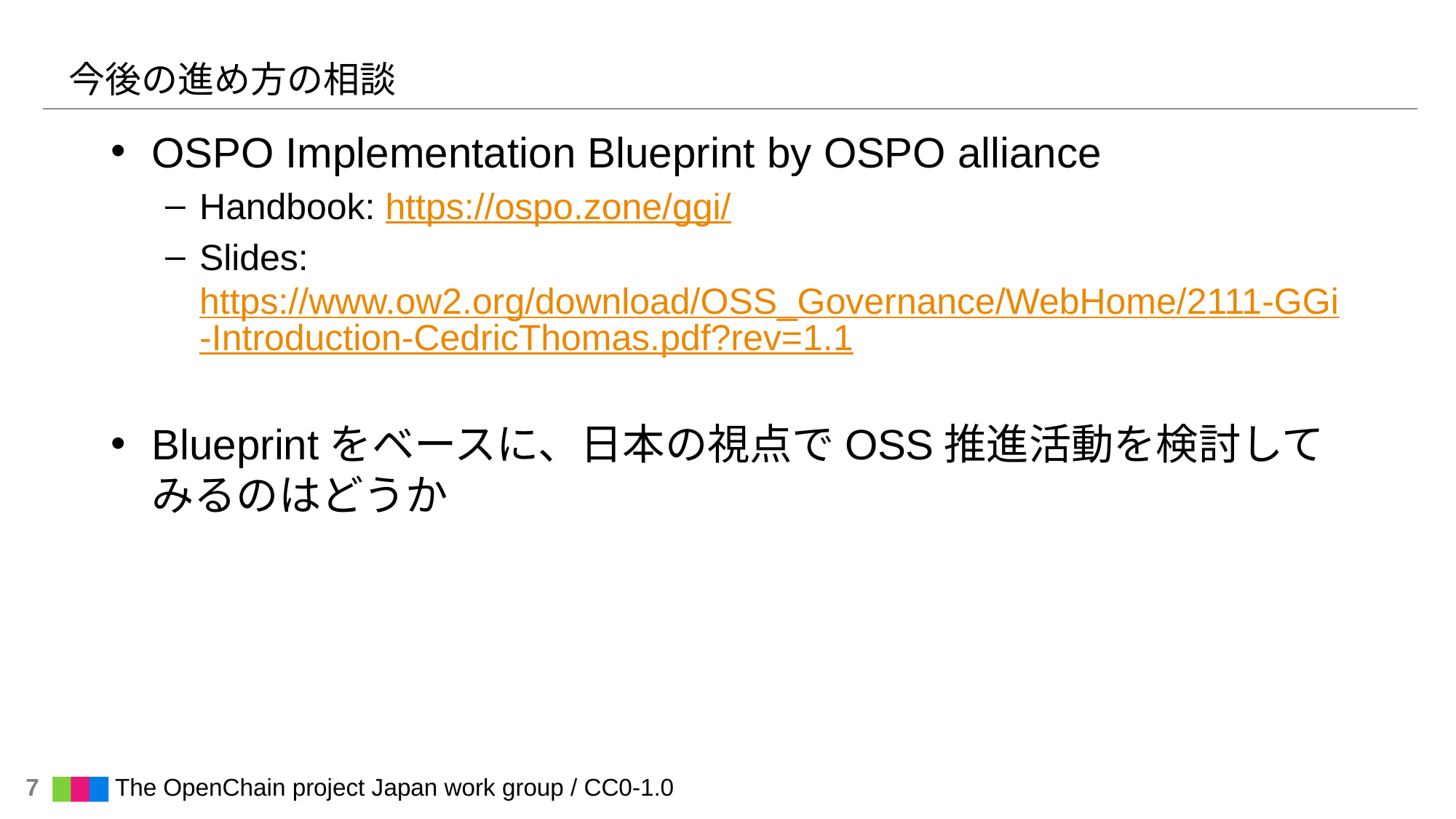

# 今後の進め方の相談
OSPO Implementation Blueprint by OSPO alliance
Handbook: https://ospo.zone/ggi/
Slides: https://www.ow2.org/download/OSS_Governance/WebHome/2111-GGi-Introduction-CedricThomas.pdf?rev=1.1

Blueprintをベースに、日本の視点でOSS推進活動を検討してみるのはどうか